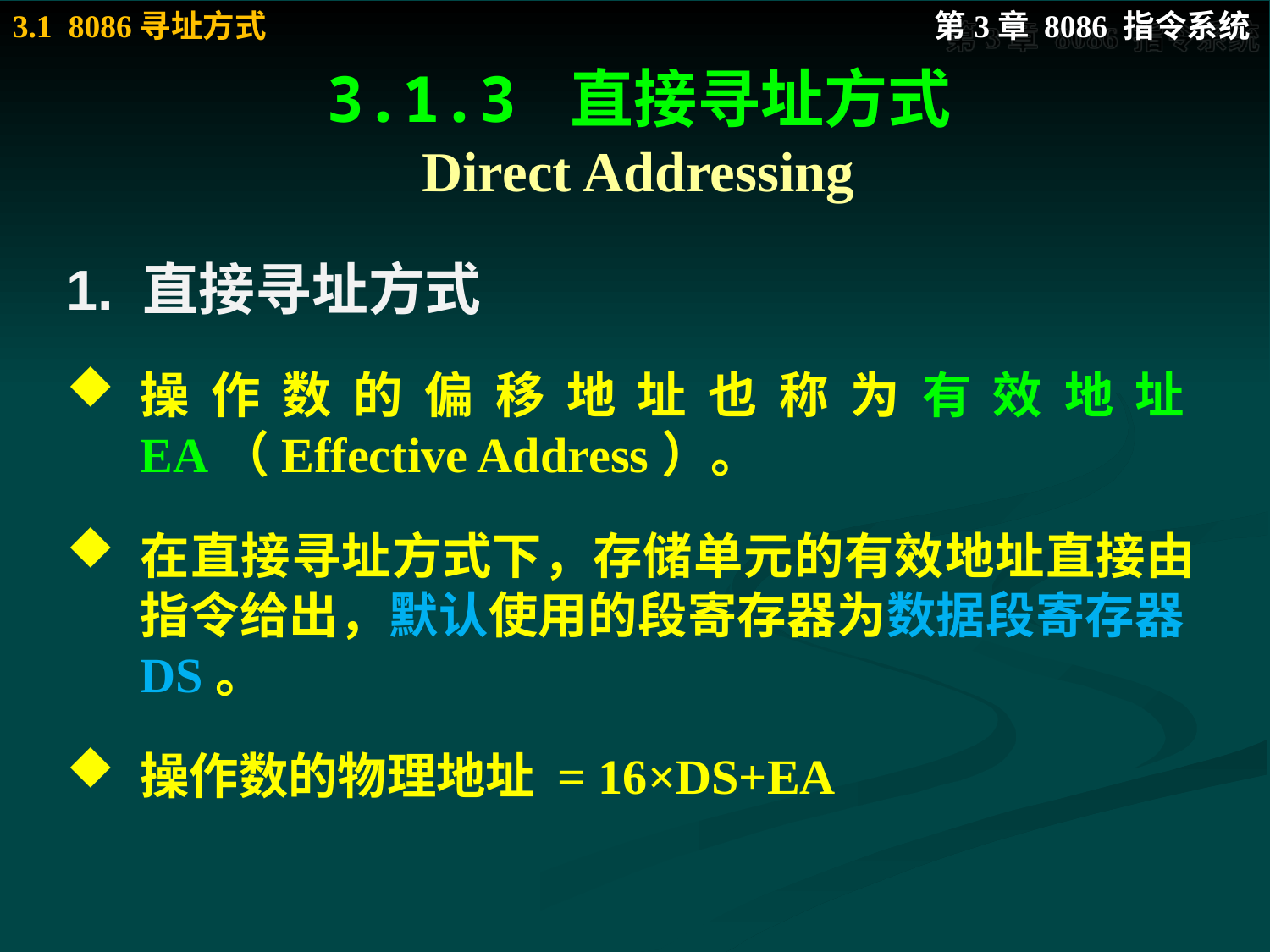

# 3.1.3 直接寻址方式 Direct Addressing
1. 直接寻址方式
操作数的偏移地址也称为有效地址EA（Effective Address）。
在直接寻址方式下，存储单元的有效地址直接由指令给出，默认使用的段寄存器为数据段寄存器DS。
操作数的物理地址 = 16×DS+EA